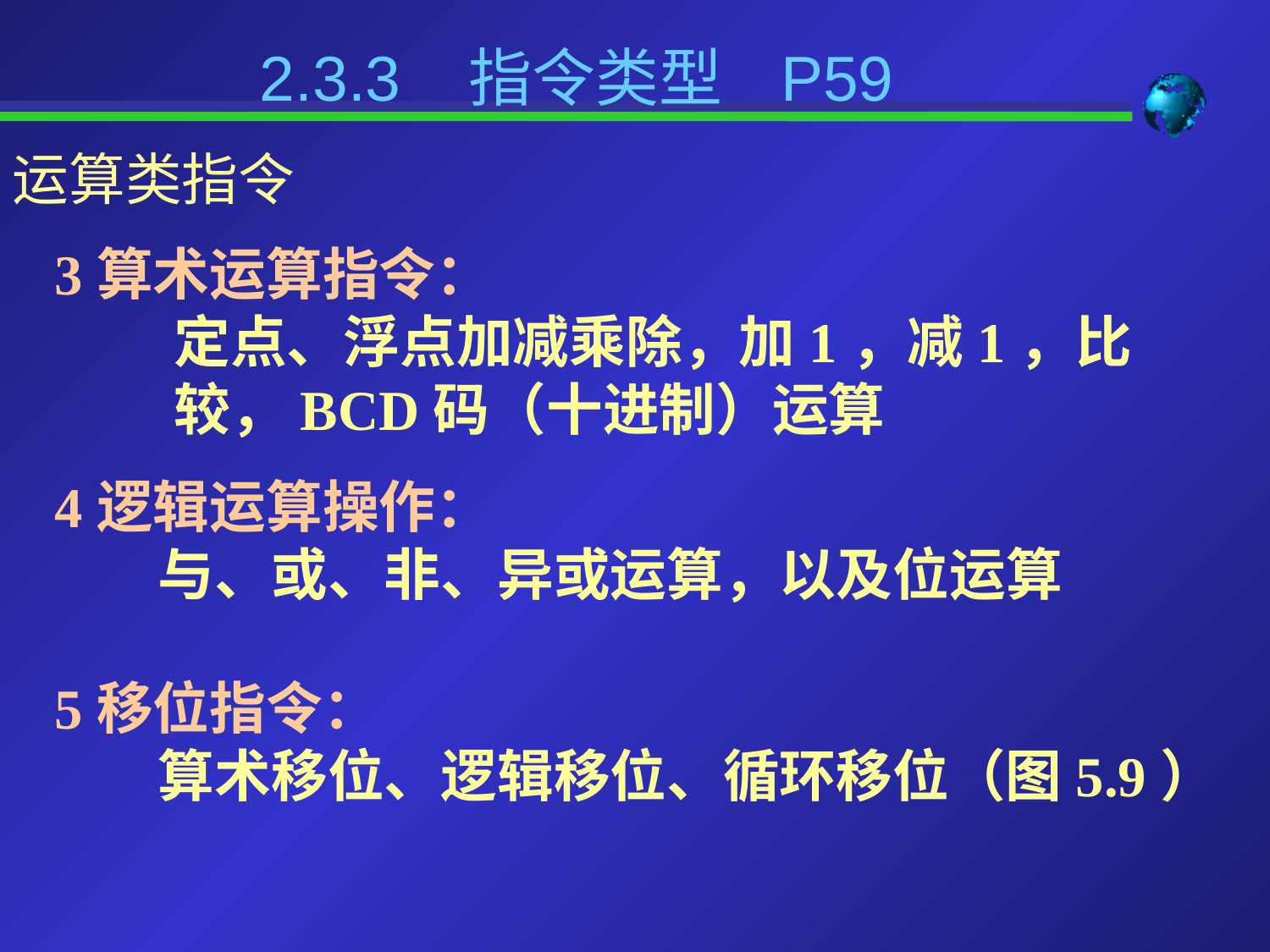

2.3.3   指令类型   P59
运算类指令
3算术运算指令：
定点、浮点加减乘除，加1，减1，比较，BCD码（十进制）运算
4逻辑运算操作：
        与、或、非、异或运算，以及位运算
5移位指令：
        算术移位、逻辑移位、循环移位（图5.9）
39